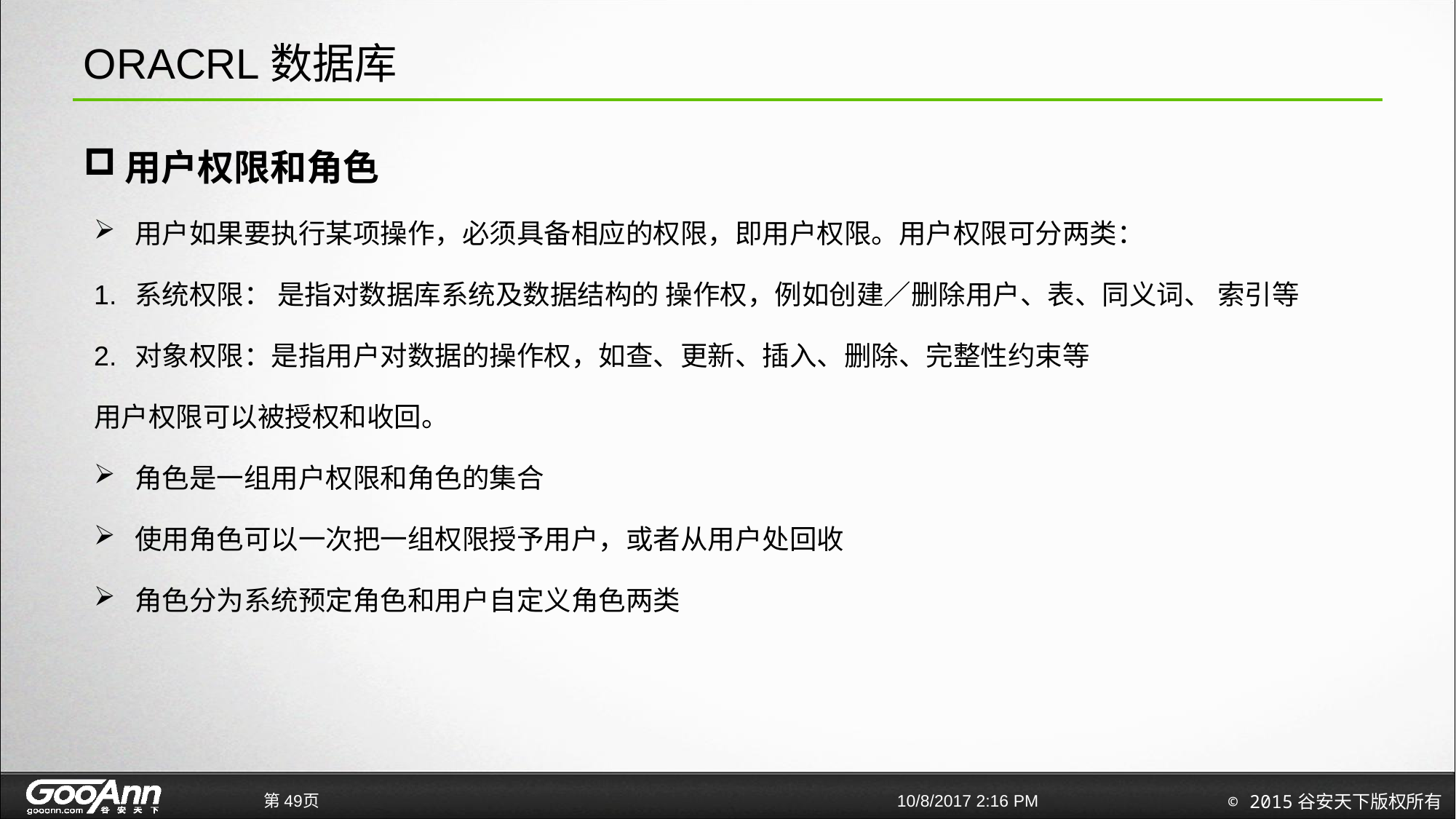

# ORACRL数据库
用户权限和角色
用户如果要执行某项操作，必须具备相应的权限，即用户权限。用户权限可分两类：
系统权限： 是指对数据库系统及数据结构的 操作权，例如创建／删除用户、表、同义词、 索引等
对象权限：是指用户对数据的操作权，如查、更新、插入、删除、完整性约束等
用户权限可以被授权和收回。
角色是一组用户权限和角色的集合
使用角色可以一次把一组权限授予用户，或者从用户处回收
角色分为系统预定角色和用户自定义角色两类